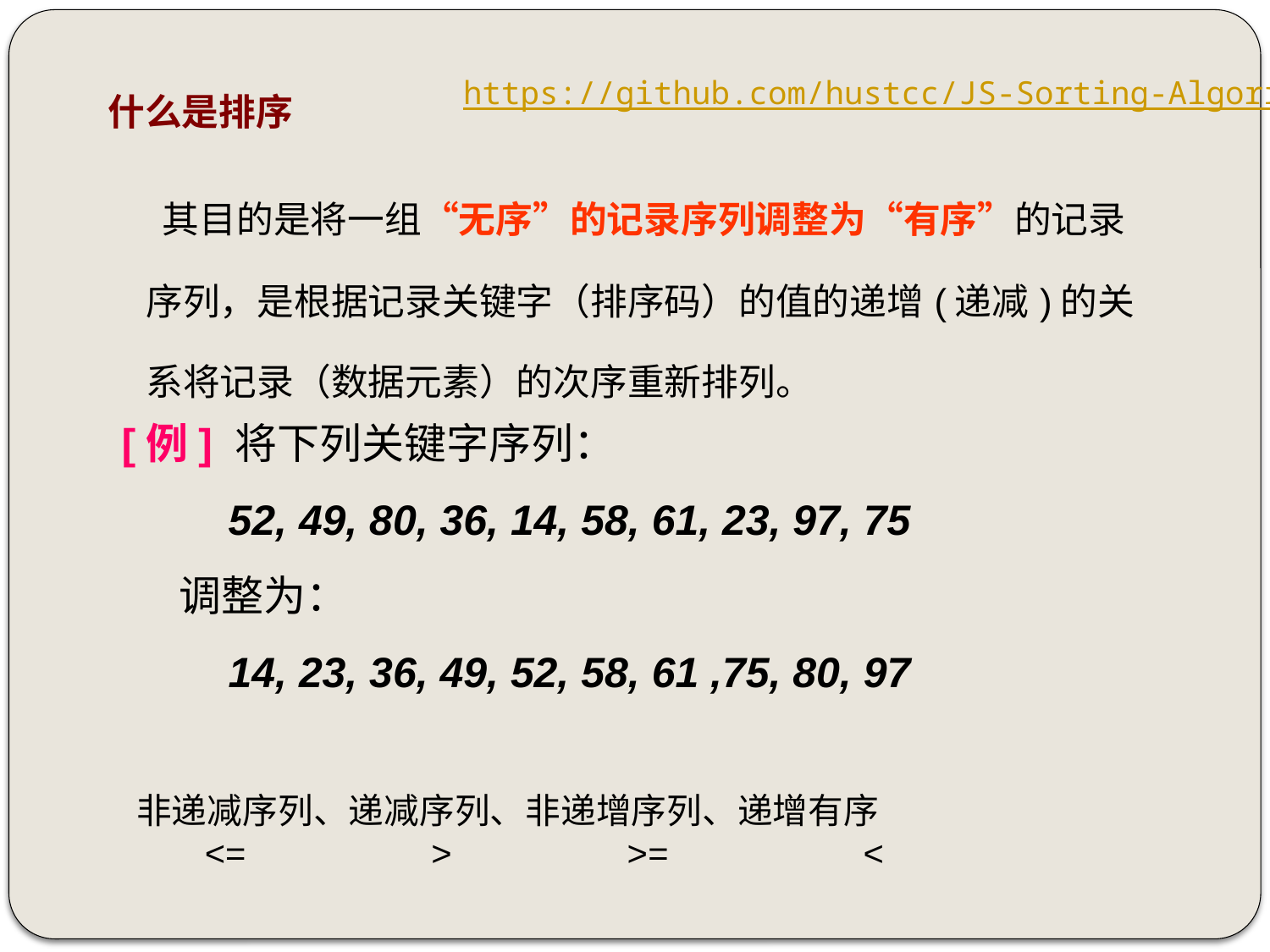

什么是排序
    其目的是将一组“无序”的记录序列调整为“有序”的记录序列，是根据记录关键字（排序码）的值的递增(递减)的关系将记录（数据元素）的次序重新排列。

https://github.com/hustcc/JS-Sorting-Algorithm
[例] 将下列关键字序列：
         52, 49, 80, 36, 14, 58, 61, 23, 97, 75
     调整为：
         14, 23, 36, 49, 52, 58, 61 ,75, 80, 97
非递减序列、递减序列、非递增序列、递增有序
       <=                   >                  >=                    <